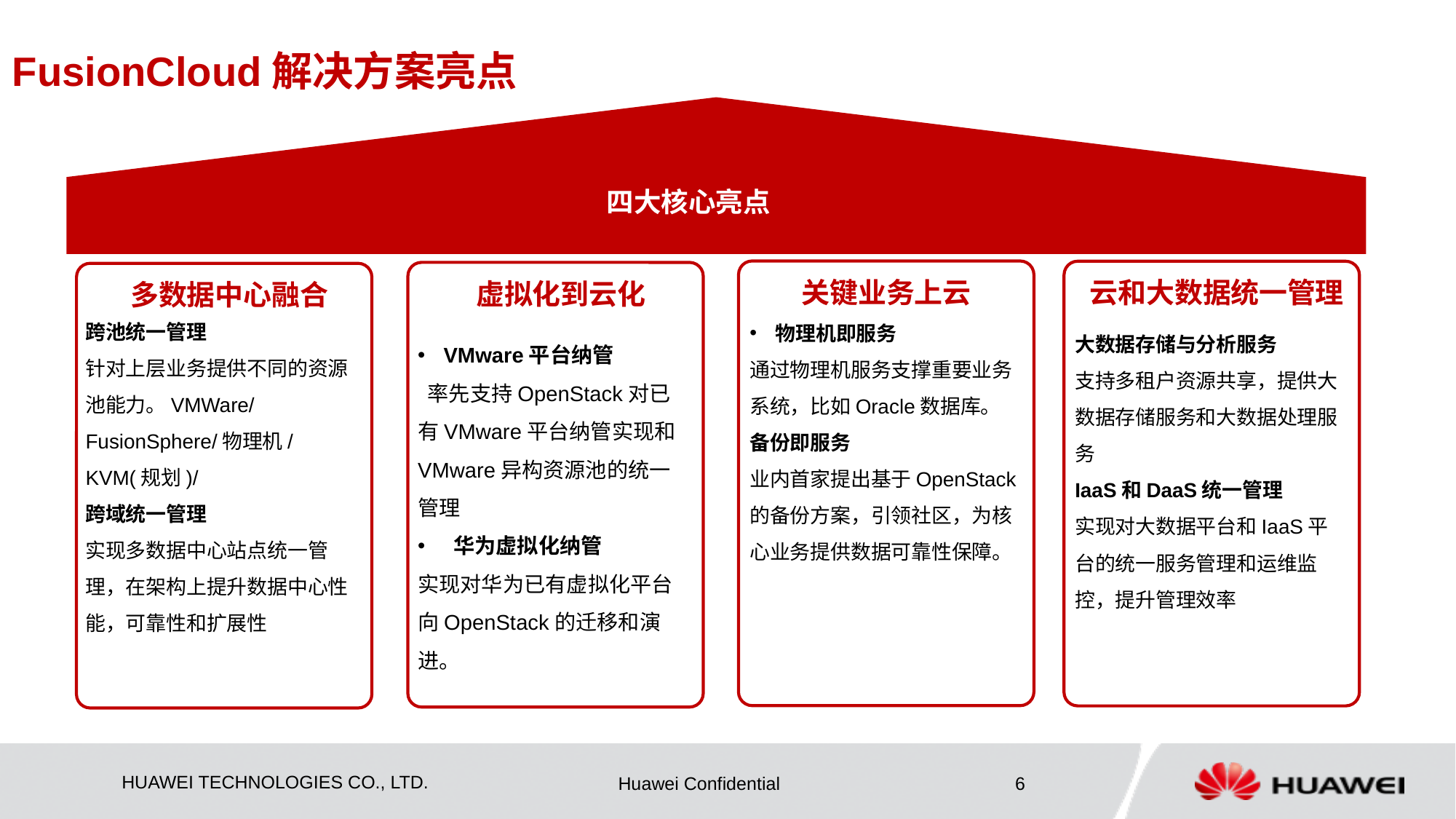

# FusionCloud解决方案亮点

四大核心亮点

关键业务上云
物理机即服务
通过物理机服务支撑重要业务系统，比如Oracle数据库。
备份即服务
业内首家提出基于OpenStack的备份方案，引领社区，为核心业务提供数据可靠性保障。

云和大数据统一管理
大数据存储与分析服务
支持多租户资源共享，提供大数据存储服务和大数据处理服务
IaaS和DaaS统一管理
实现对大数据平台和IaaS平台的统一服务管理和运维监控，提升管理效率

虚拟化到云化
VMware平台纳管
 率先支持OpenStack对已有VMware平台纳管实现和VMware异构资源池的统一管理
 华为虚拟化纳管
实现对华为已有虚拟化平台向OpenStack的迁移和演进。

多数据中心融合
跨池统一管理
针对上层业务提供不同的资源池能力。VMWare/FusionSphere/物理机/KVM(规划)/
跨域统一管理
实现多数据中心站点统一管理，在架构上提升数据中心性能，可靠性和扩展性